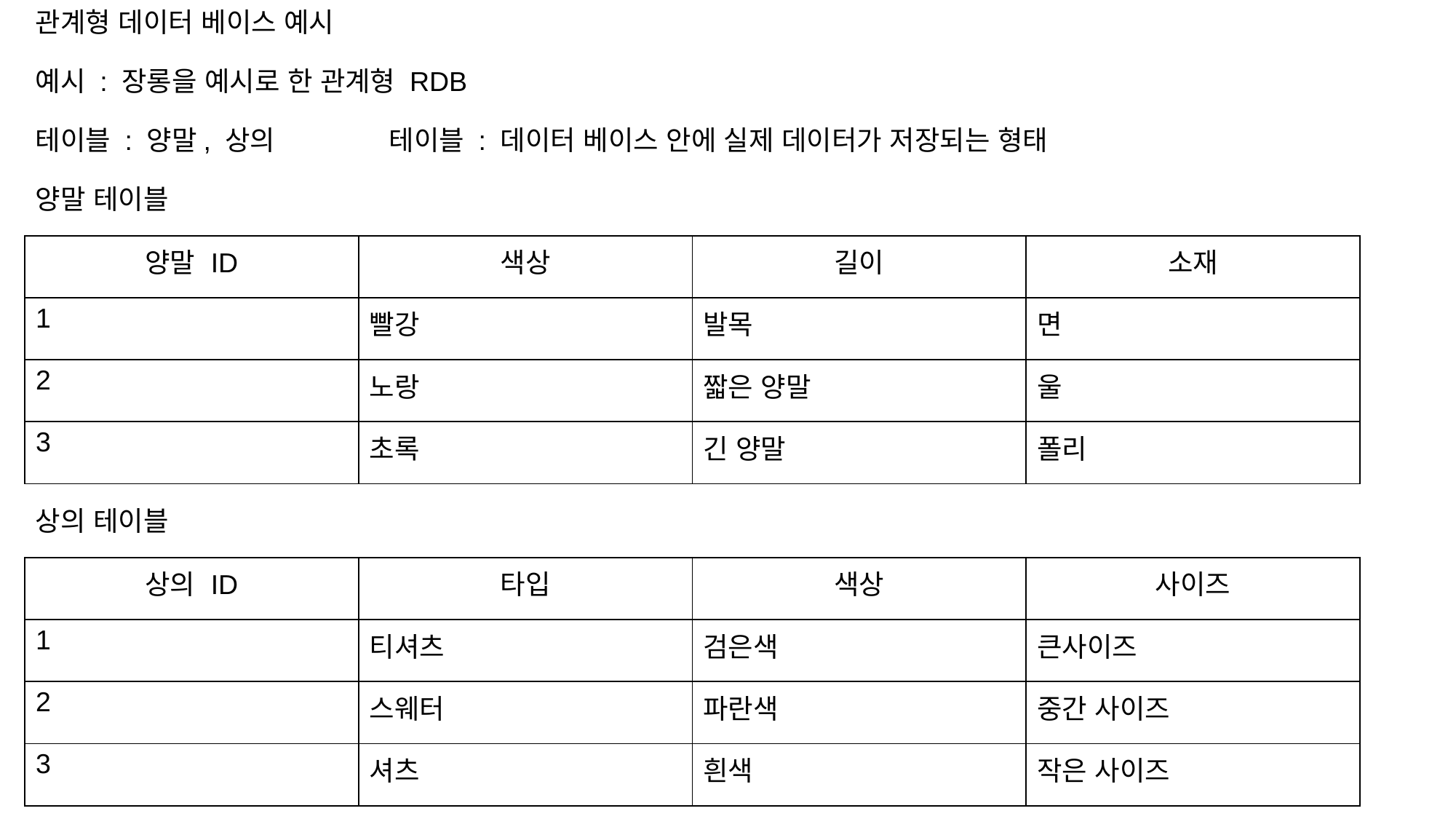

관계형 데이터 베이스 예시
예시 : 장롱을 예시로 한 관계형 RDB
테이블 : 양말, 상의
테이블 : 데이터 베이스 안에 실제 데이터가 저장되는 형태
양말 테이블
| 양말 ID | 색상 | 길이 | 소재 |
| --- | --- | --- | --- |
| 1 | 빨강 | 발목 | 면 |
| 2 | 노랑 | 짧은 양말 | 울 |
| 3 | 초록 | 긴 양말 | 폴리 |
상의 테이블
| 상의 ID | 타입 | 색상 | 사이즈 |
| --- | --- | --- | --- |
| 1 | 티셔츠 | 검은색 | 큰사이즈 |
| 2 | 스웨터 | 파란색 | 중간 사이즈 |
| 3 | 셔츠 | 흰색 | 작은 사이즈 |